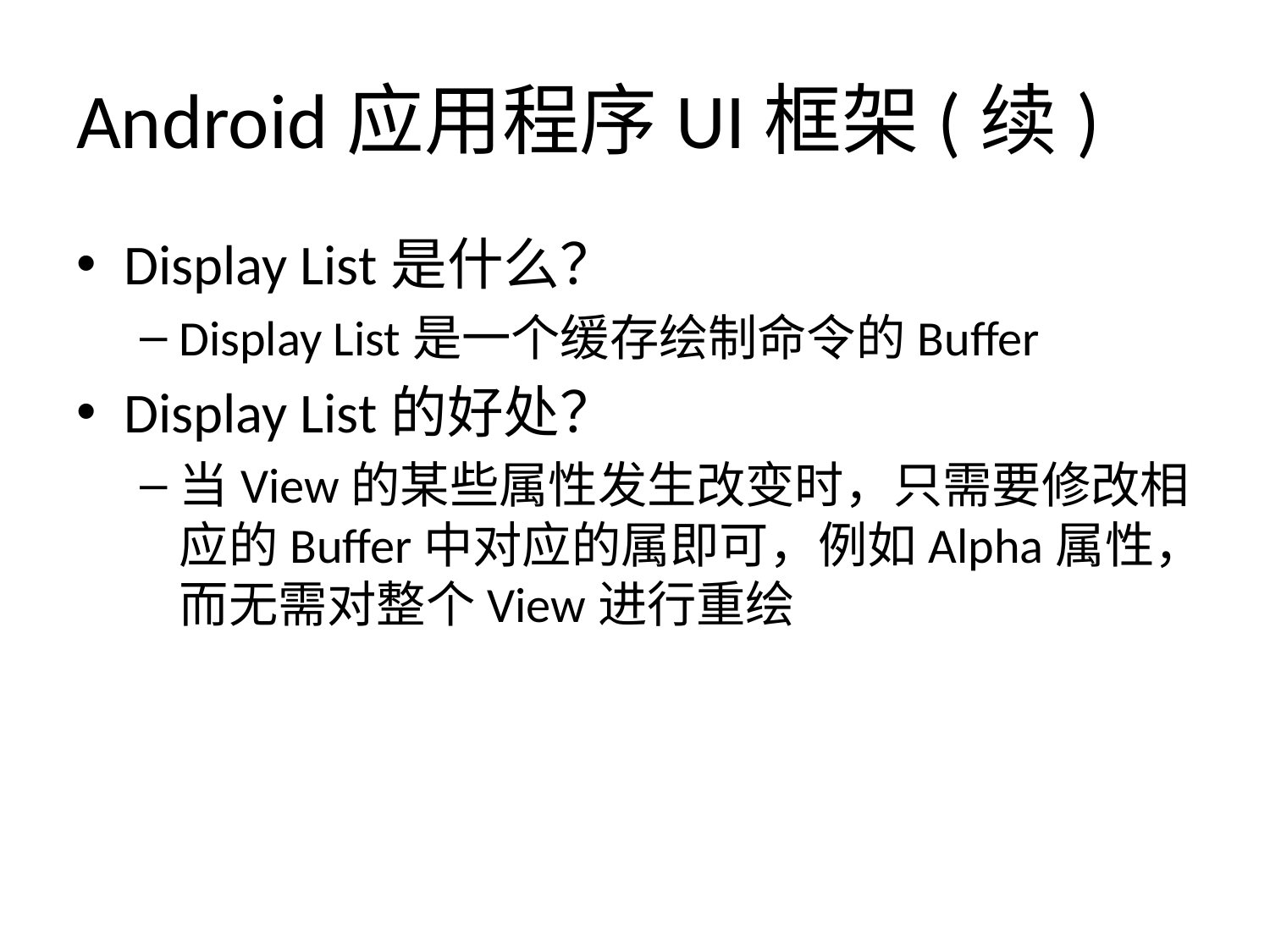

# Android应用程序UI框架(续)
Display List是什么？
Display List是一个缓存绘制命令的Buffer
Display List的好处？
当View的某些属性发生改变时，只需要修改相应的Buffer中对应的属即可，例如Alpha属性，而无需对整个View进行重绘